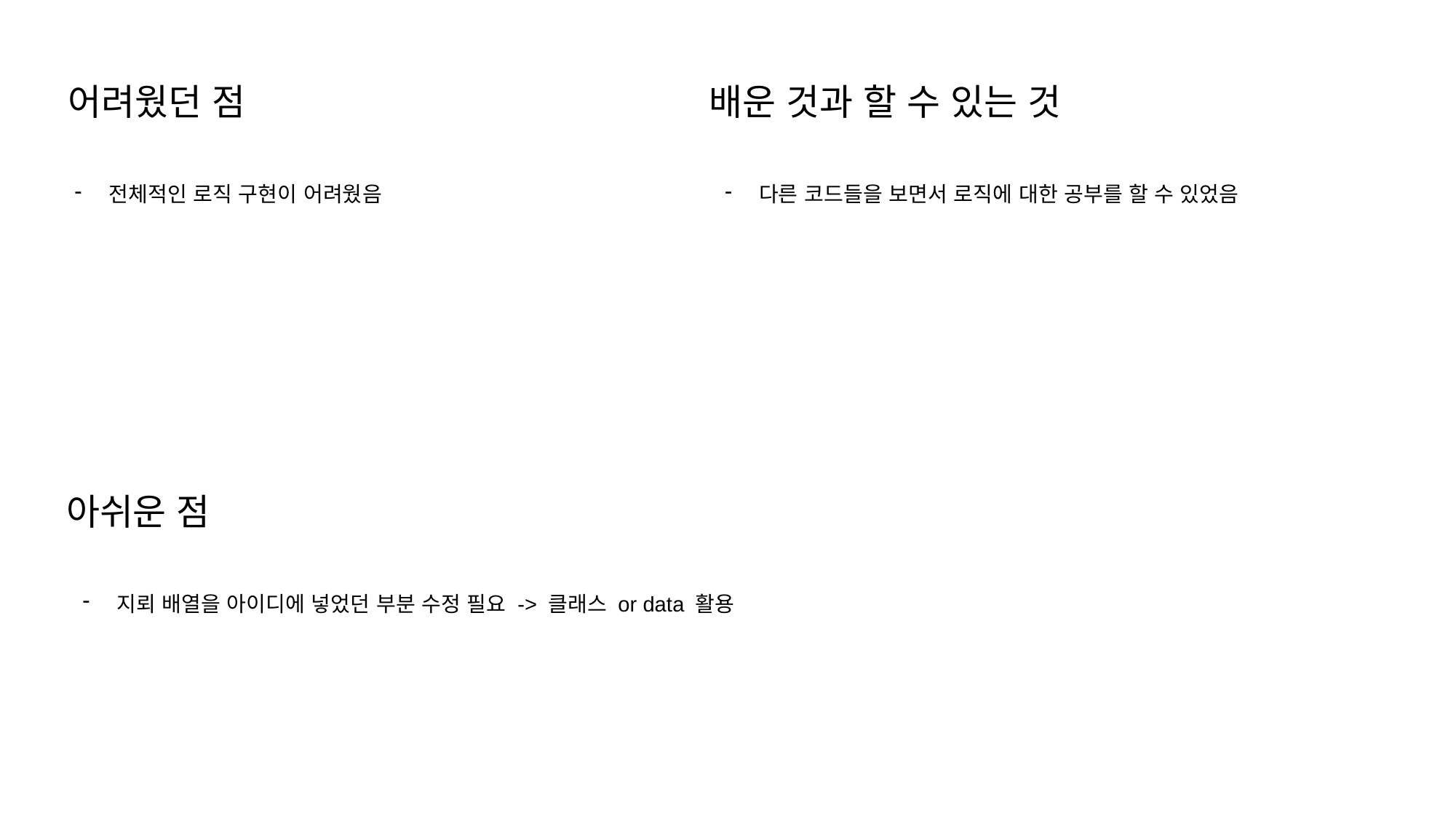

어려웠던 점
배운 것과 할 수 있는 것
전체적인 로직 구현이 어려웠음
다른 코드들을 보면서 로직에 대한 공부를 할 수 있었음
아쉬운 점
지뢰 배열을 아이디에 넣었던 부분 수정 필요 -> 클래스 or data 활용